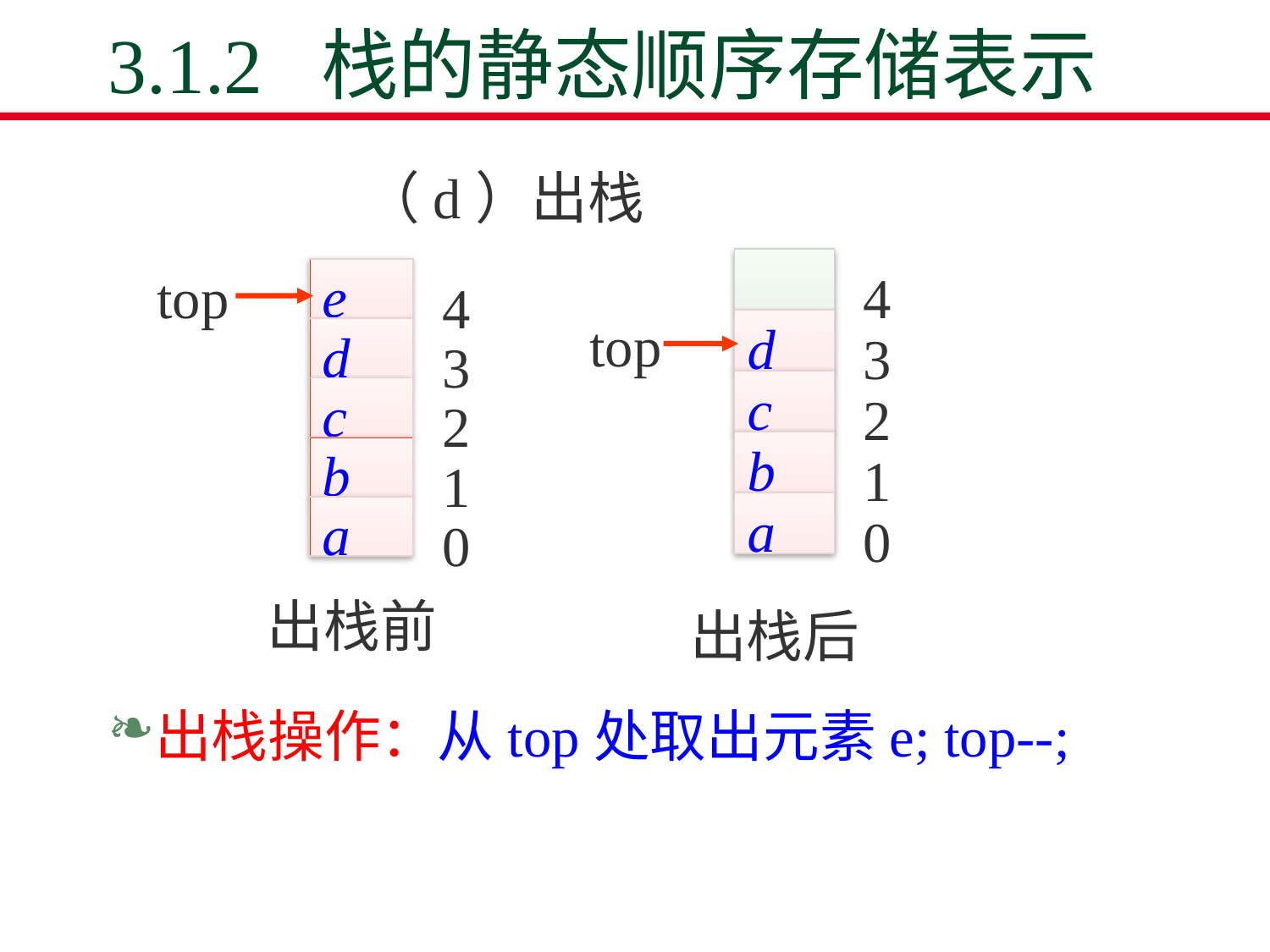

# 3.1.2  栈的静态顺序存储表示
（d）出栈
top
4
e

3
d
2
c
1
b
0
a
4

top
3
d

2
c
1
b
0
a
出栈前
出栈后
出栈操作：从top处取出元素e; top--;